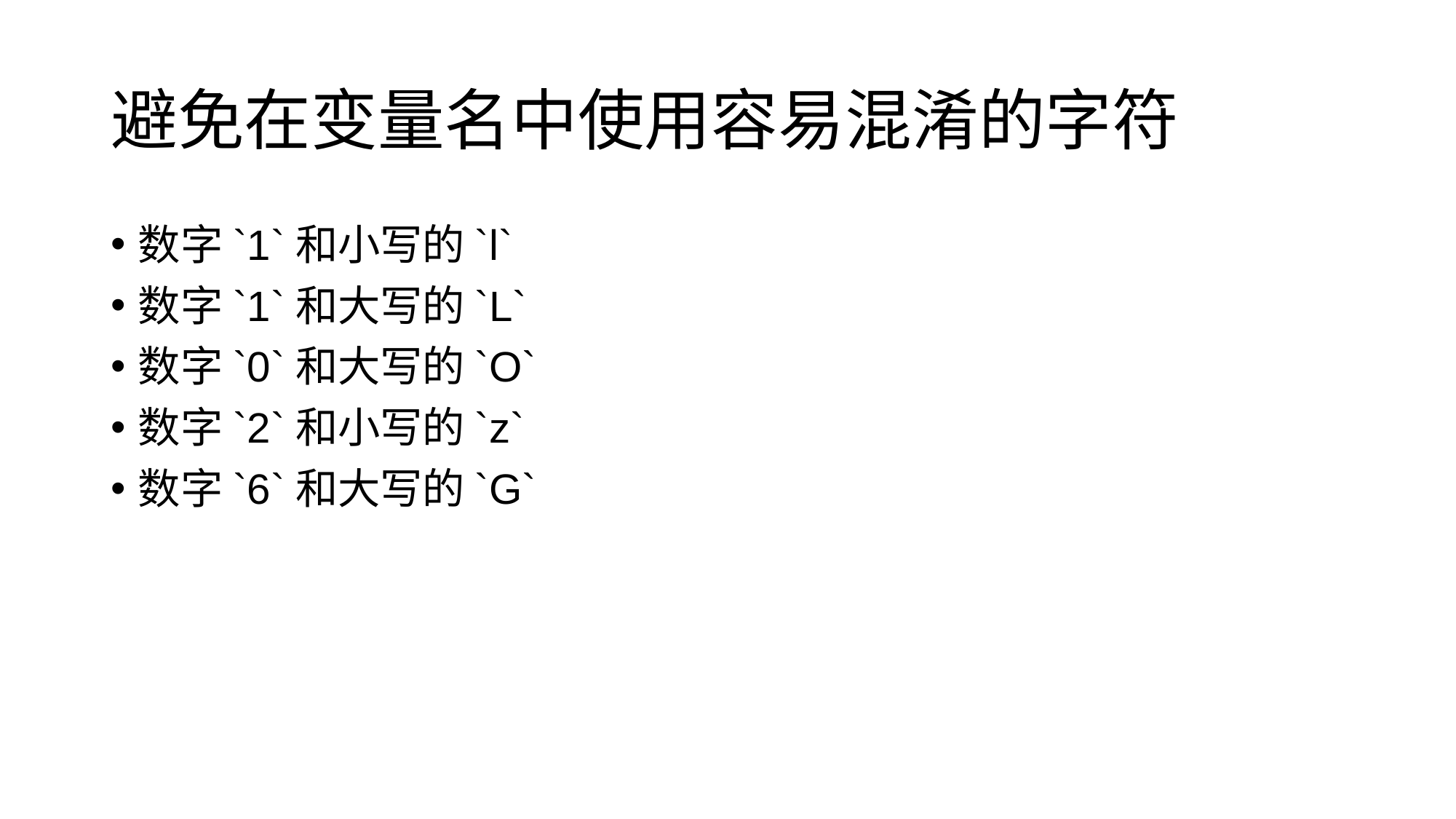

# 避免在变量名中使用容易混淆的字符
数字`1`和小写的`l`
数字`1`和大写的`L`
数字`0`和大写的`O`
数字`2`和小写的`z`
数字`6`和大写的`G`